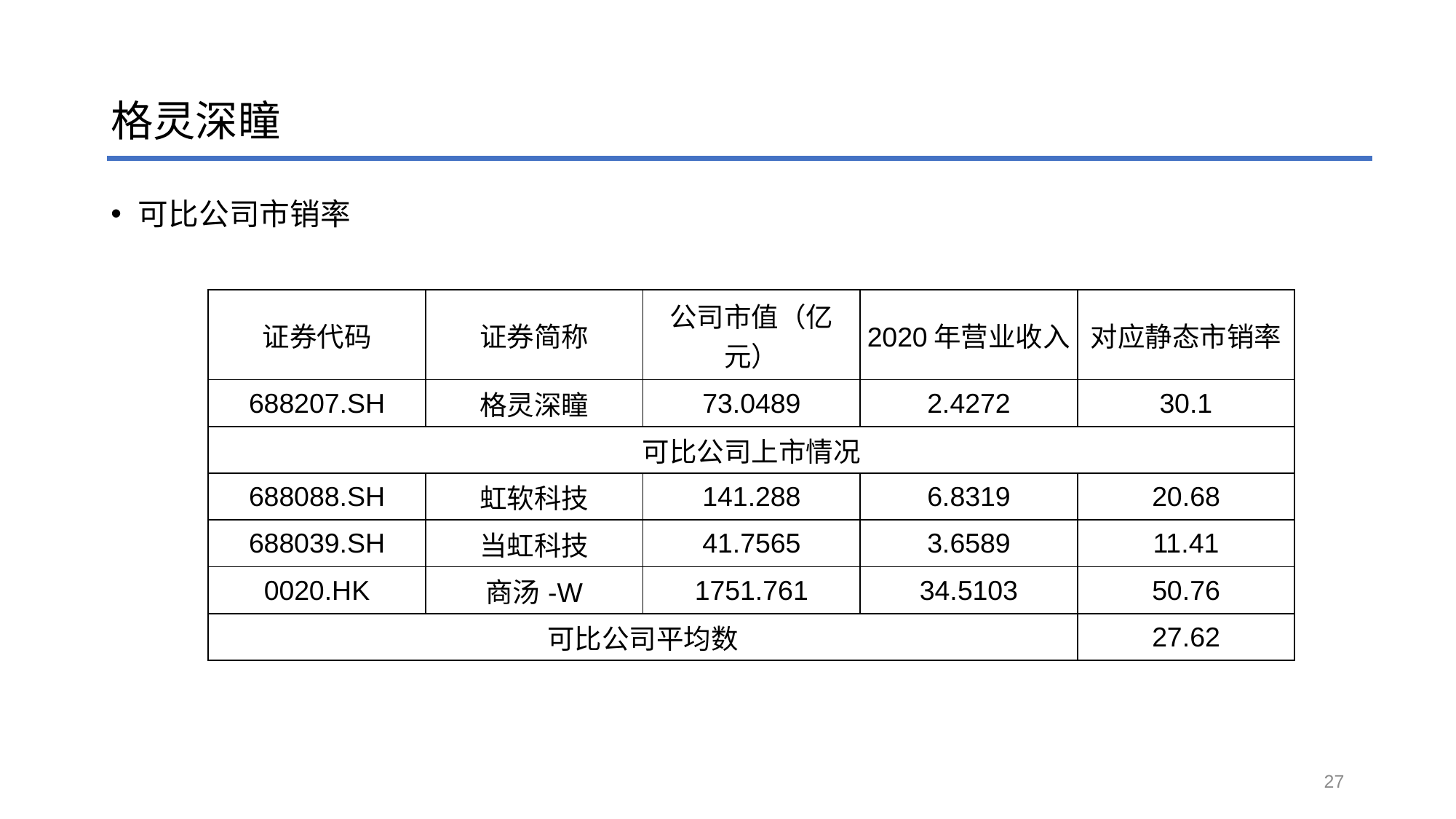

# 格灵深瞳
可比公司市销率
| 证券代码 | 证券简称 | 公司市值（亿元） | 2020年营业收入 | 对应静态市销率 |
| --- | --- | --- | --- | --- |
| 688207.SH | 格灵深瞳 | 73.0489 | 2.4272 | 30.1 |
| 可比公司上市情况 |  |  |  |  |
| 688088.SH | 虹软科技 | 141.288 | 6.8319 | 20.68 |
| 688039.SH | 当虹科技 | 41.7565 | 3.6589 | 11.41 |
| 0020.HK | 商汤-W | 1751.761 | 34.5103 | 50.76 |
| 可比公司平均数 |  |  |  | 27.62 |
27